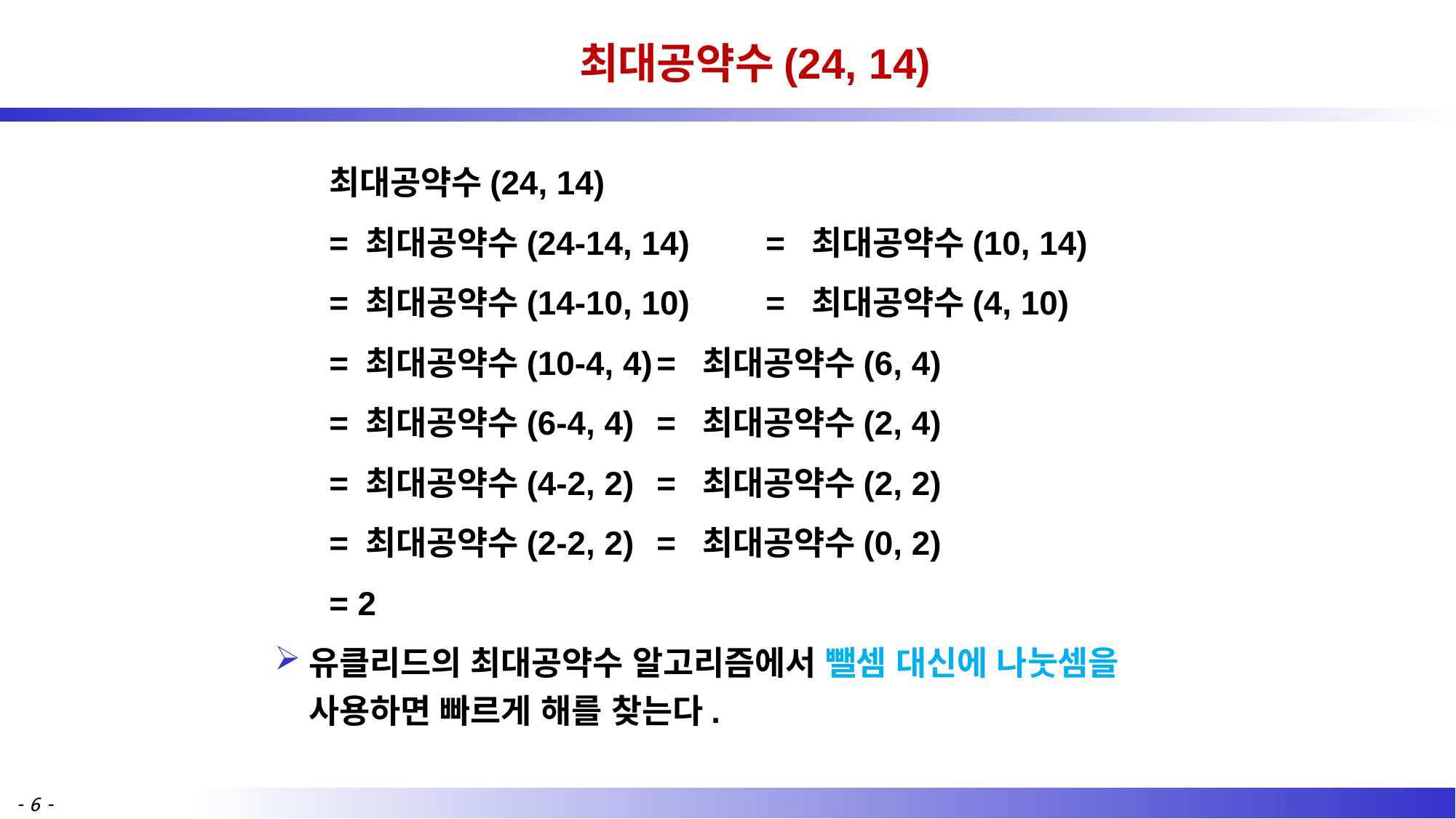

# 최대공약수(24, 14)
최대공약수(24, 14)
= 최대공약수(24-14, 14)	=  최대공약수(10, 14)
= 최대공약수(14-10, 10)	=  최대공약수(4, 10)
= 최대공약수(10-4, 4)	=  최대공약수(6, 4)
= 최대공약수(6-4, 4)	=  최대공약수(2, 4)
= 최대공약수(4-2, 2)	=  최대공약수(2, 2)
= 최대공약수(2-2, 2)	=  최대공약수(0, 2)
= 2
유클리드의 최대공약수 알고리즘에서 뺄셈 대신에 나눗셈을 사용하면 빠르게 해를 찾는다.
- 6 -